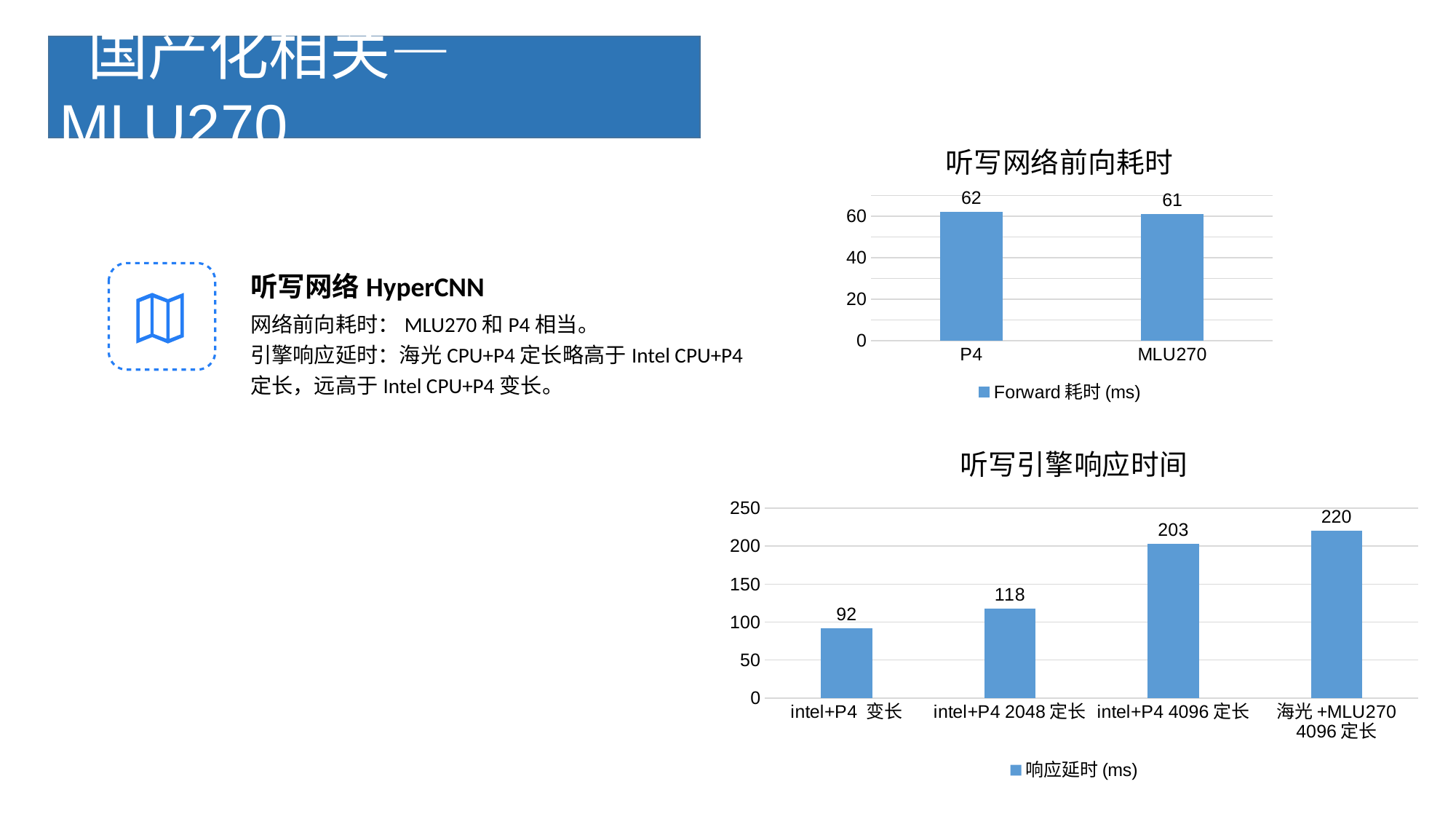

国产化相关—MLU270

### Chart: 听写网络前向耗时

| Category | Forward耗时(ms) |
|---|---|
| P4 | 62.0 |
| MLU270 | 61.0 |
听写网络HyperCNN
网络前向耗时：MLU270和P4相当。
引擎响应延时：海光CPU+P4定长略高于Intel CPU+P4定长，远高于Intel CPU+P4变长。

### Chart: 听写引擎响应时间

| Category | 响应延时(ms) |
|---|---|
| intel+P4 变长 | 92.0 |
| intel+P4 2048定长 | 118.0 |
| intel+P4 4096定长 | 203.0 |
| 海光+MLU270 4096定长 | 220.0 |